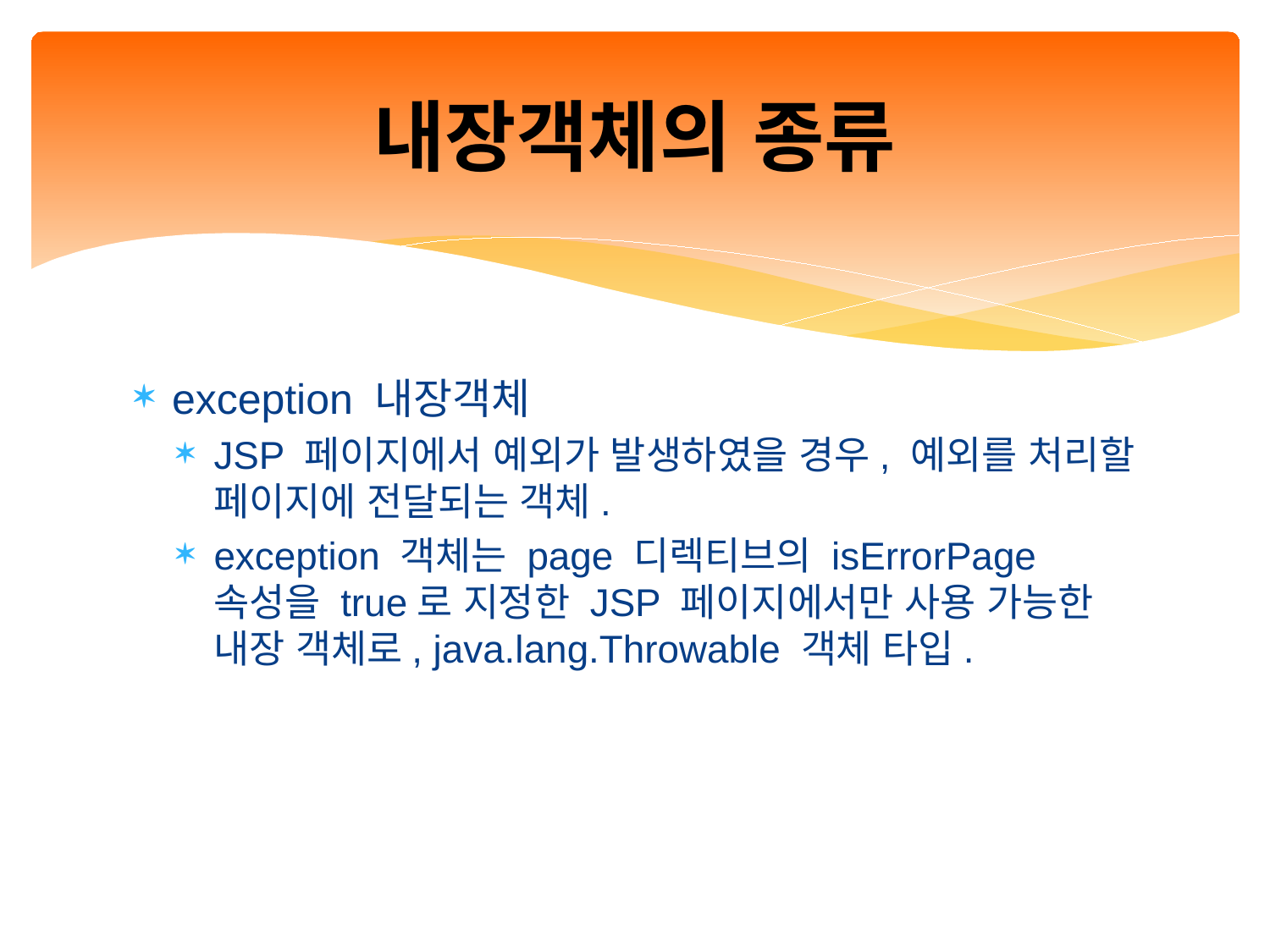

# 내장객체의 종류
exception 내장객체
JSP 페이지에서 예외가 발생하였을 경우, 예외를 처리할 페이지에 전달되는 객체.
exception 객체는 page 디렉티브의 isErrorPage 속성을 true로 지정한 JSP 페이지에서만 사용 가능한 내장 객체로, java.lang.Throwable 객체 타입.